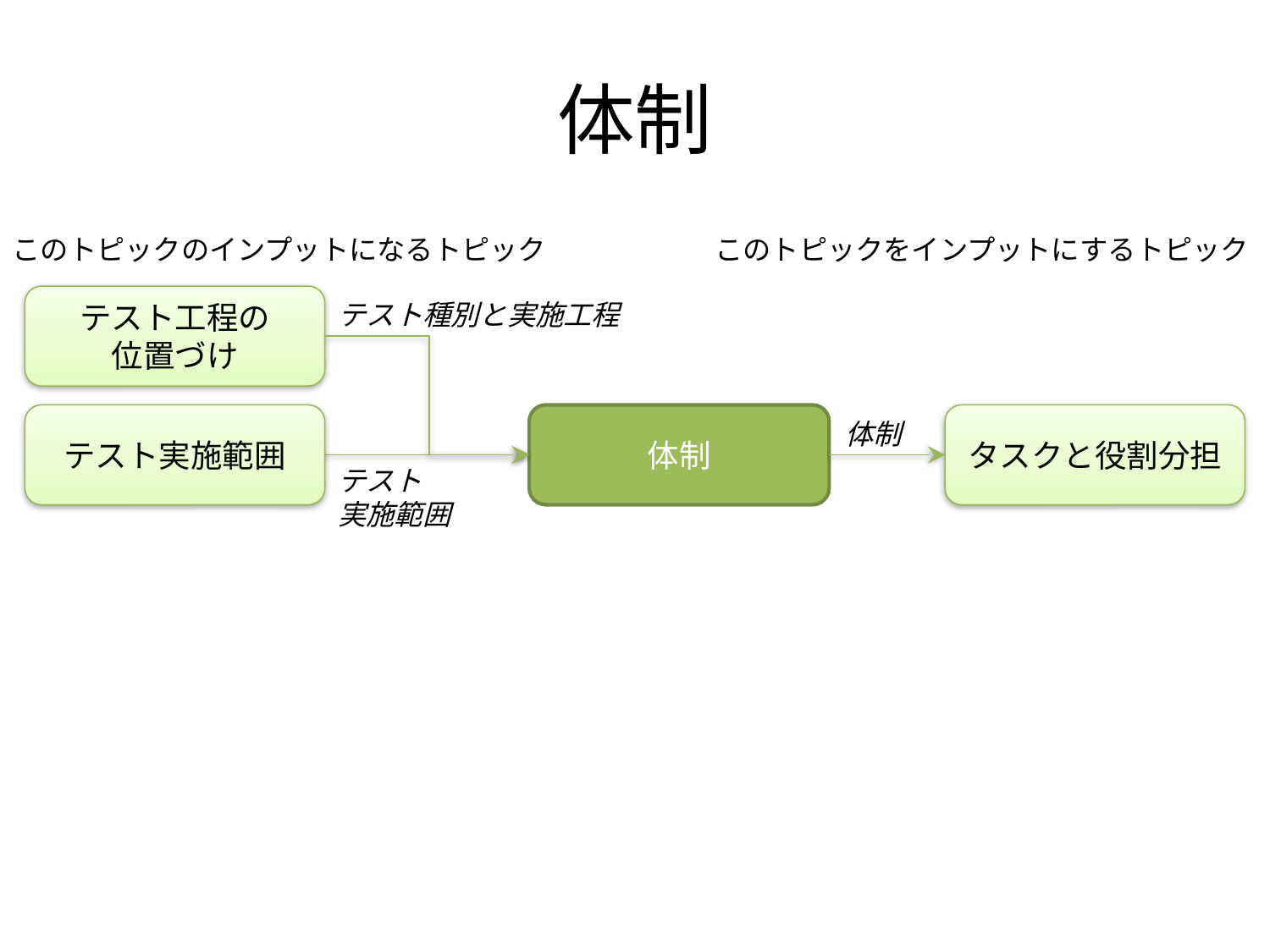

# 体制
このトピックのインプットになるトピック　　　　　　このトピックをインプットにするトピック
テスト工程の
位置づけ
テスト種別と実施工程
テスト実施範囲
体制
タスクと役割分担
体制
テスト
実施範囲